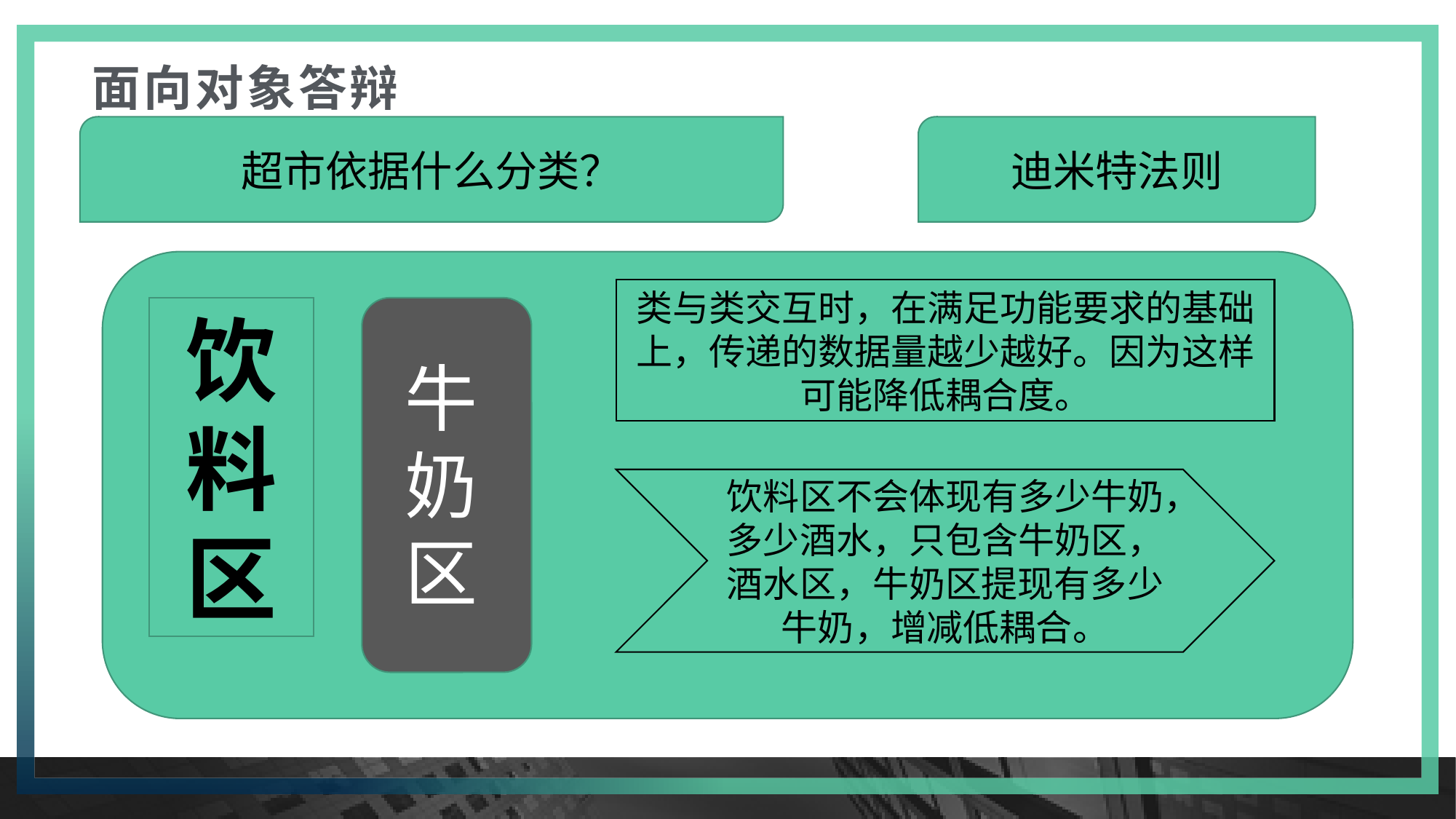

# 面向对象答辩
超市依据什么分类？
迪米特法则

类与类交互时，在满足功能要求的基础上，传递的数据量越少越好。因为这样可能降低耦合度。

饮料区
牛奶区
饮料区不会体现有多少牛奶，多少酒水，只包含牛奶区，酒水区，牛奶区提现有多少牛奶，增减低耦合。